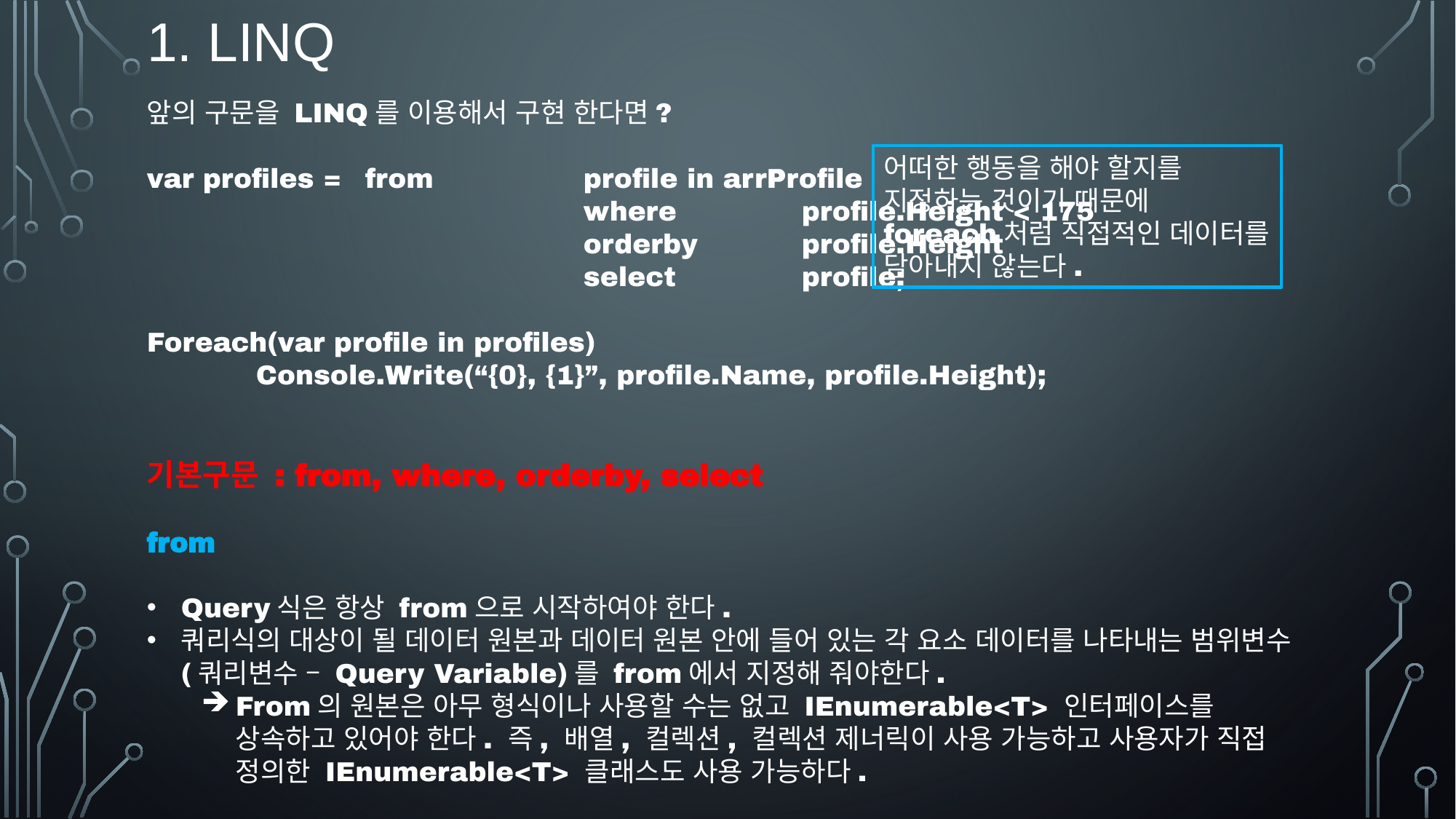

# 1. linq
앞의 구문을 LINQ를 이용해서 구현 한다면?

var profiles = 	from		profile in arrProfile
				where		profile.Height < 175
				orderby	profile.Height
				select		profile;

Foreach(var profile in profiles)
	Console.Write(“{0}, {1}”, profile.Name, profile.Height);

기본구문 : from, where, orderby, select

from

Query식은 항상 from으로 시작하여야 한다.
쿼리식의 대상이 될 데이터 원본과 데이터 원본 안에 들어 있는 각 요소 데이터를 나타내는 범위변수(쿼리변수 – Query Variable)를 from에서 지정해 줘야한다.
From의 원본은 아무 형식이나 사용할 수는 없고 IEnumerable<T> 인터페이스를 상속하고 있어야 한다. 즉, 배열, 컬렉션, 컬렉션 제너릭이 사용 가능하고 사용자가 직접 정의한 IEnumerable<T> 클래스도 사용 가능하다.

어떠한 행동을 해야 할지를 지정하는 것이기 때문에 foreach처럼 직접적인 데이터를 담아내지 않는다.